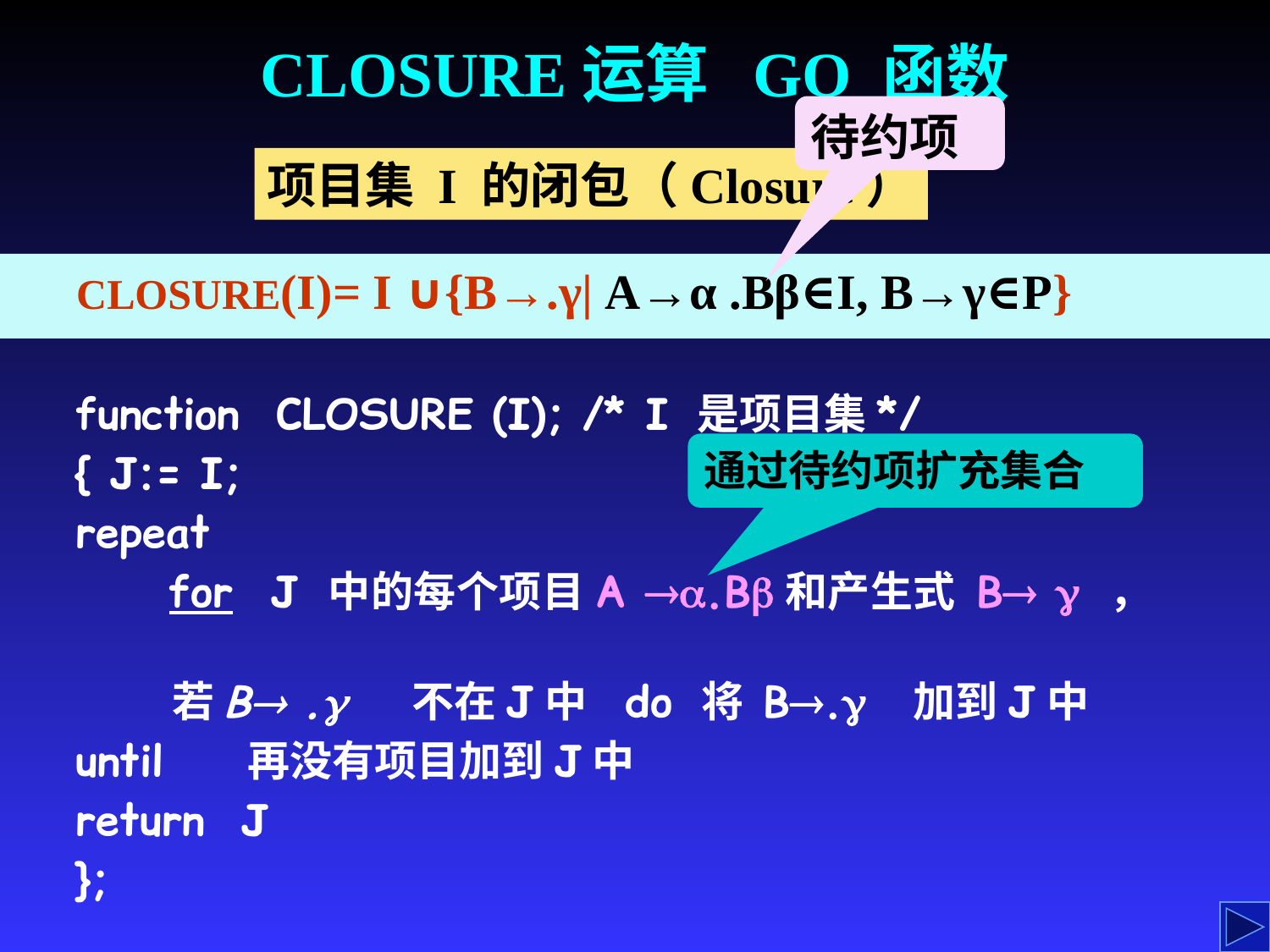

# CLOSURE运算  GO 函数
待约项
项目集 I 的闭包（Closure）
CLOSURE(I)= I ∪{B→.γ| A→α .Bβ∈I, B→γ∈P}
function  CLOSURE (I); /* I 是项目集*/
{ J:= I;
repeat
	 for  J 中的每个项目A →α.Bβ和产生式 B→ γ ，
         若B→ .γ   不在J中   do 将 B→.γ  加到J中
until    再没有项目加到J中
return  J
};
通过待约项扩充集合